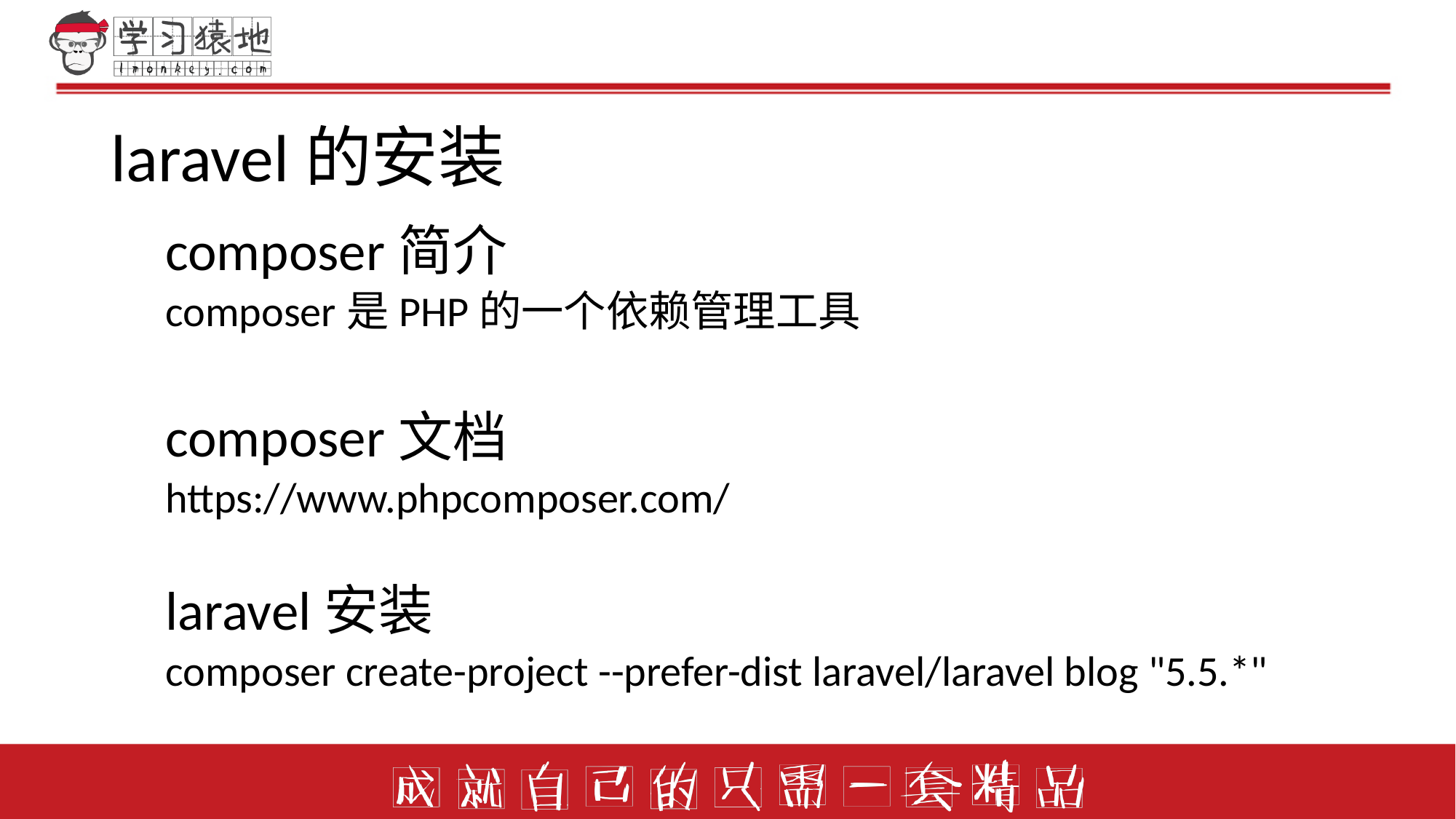

# laravel的安装
composer简介
composer是PHP的一个依赖管理工具

composer文档
https://www.phpcomposer.com/

laravel安装
composer create-project --prefer-dist laravel/laravel blog "5.5.*"